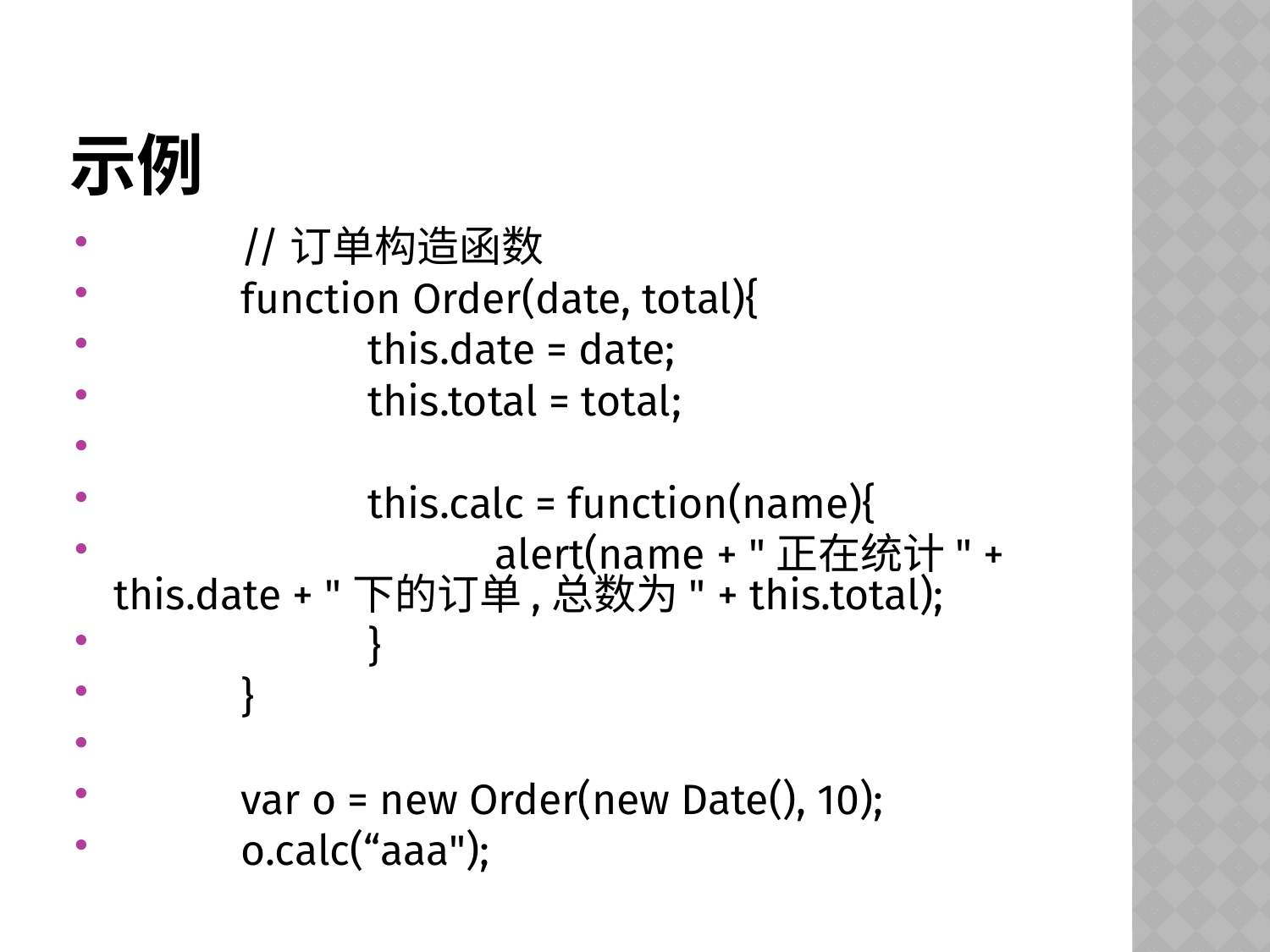

# 示例
	//订单构造函数
	function Order(date, total){
		this.date = date;
		this.total = total;

		this.calc = function(name){
			alert(name + "正在统计" + this.date + "下的订单,总数为" + this.total);
		}
	}

	var o = new Order(new Date(), 10);
	o.calc(“aaa");